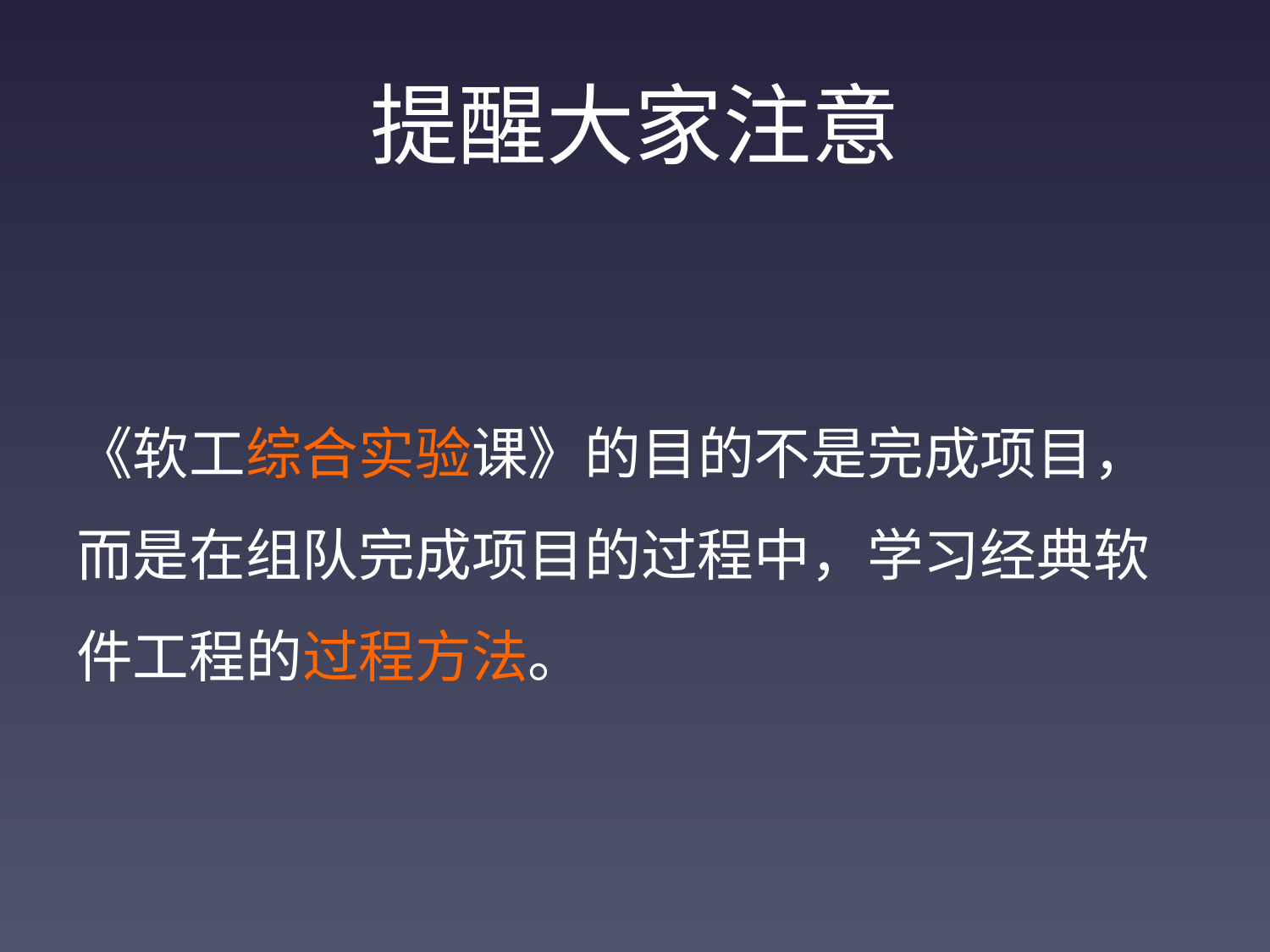

# 提醒大家注意
《软工综合实验课》的目的不是完成项目，而是在组队完成项目的过程中，学习经典软件工程的过程方法。